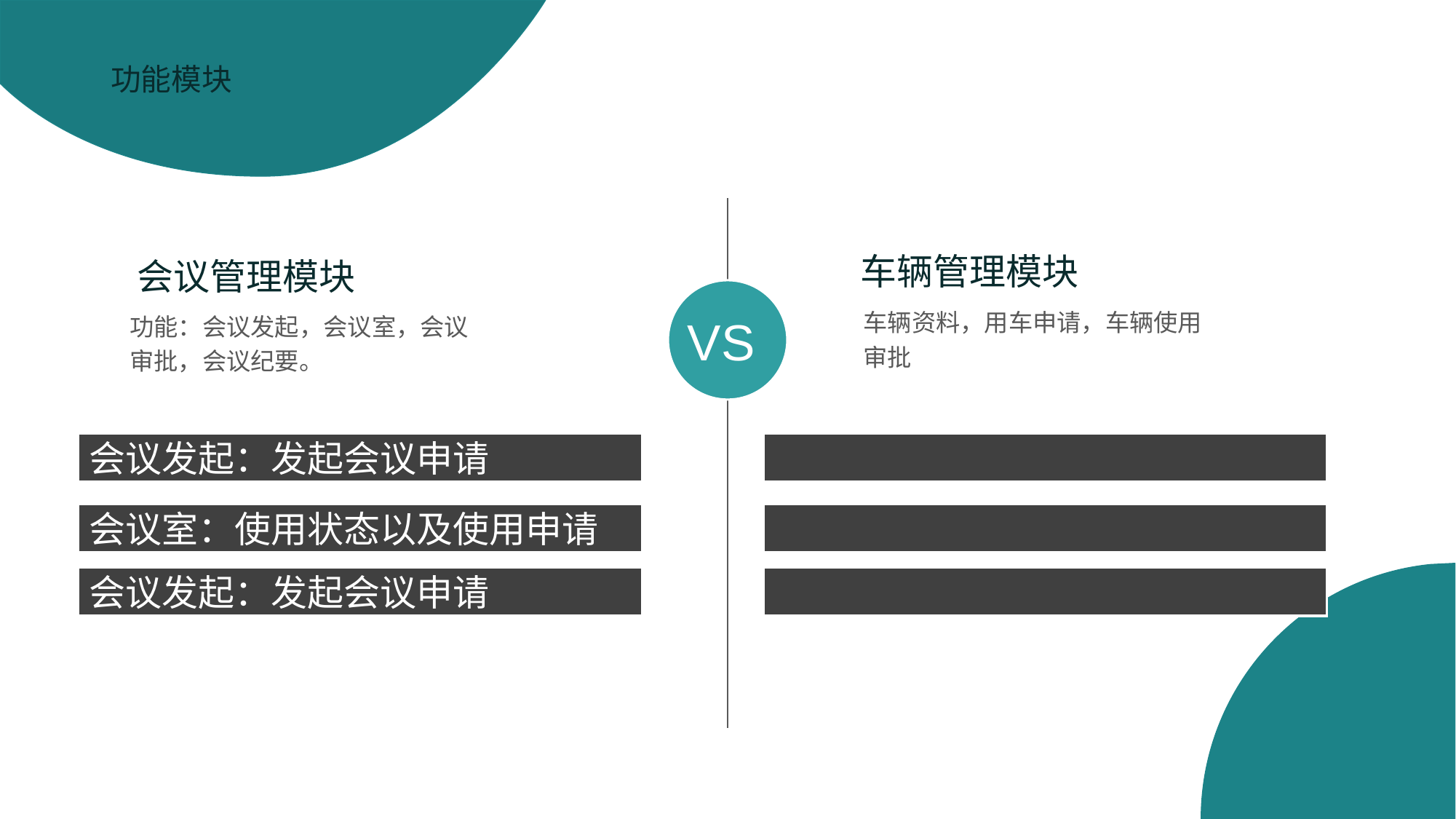

功能模块
车辆管理模块
会议管理模块

VS
车辆资料，用车申请，车辆使用审批
功能：会议发起，会议室，会议审批，会议纪要。
会议发起：发起会议申请

会议室：使用状态以及使用申请

会议发起：发起会议申请